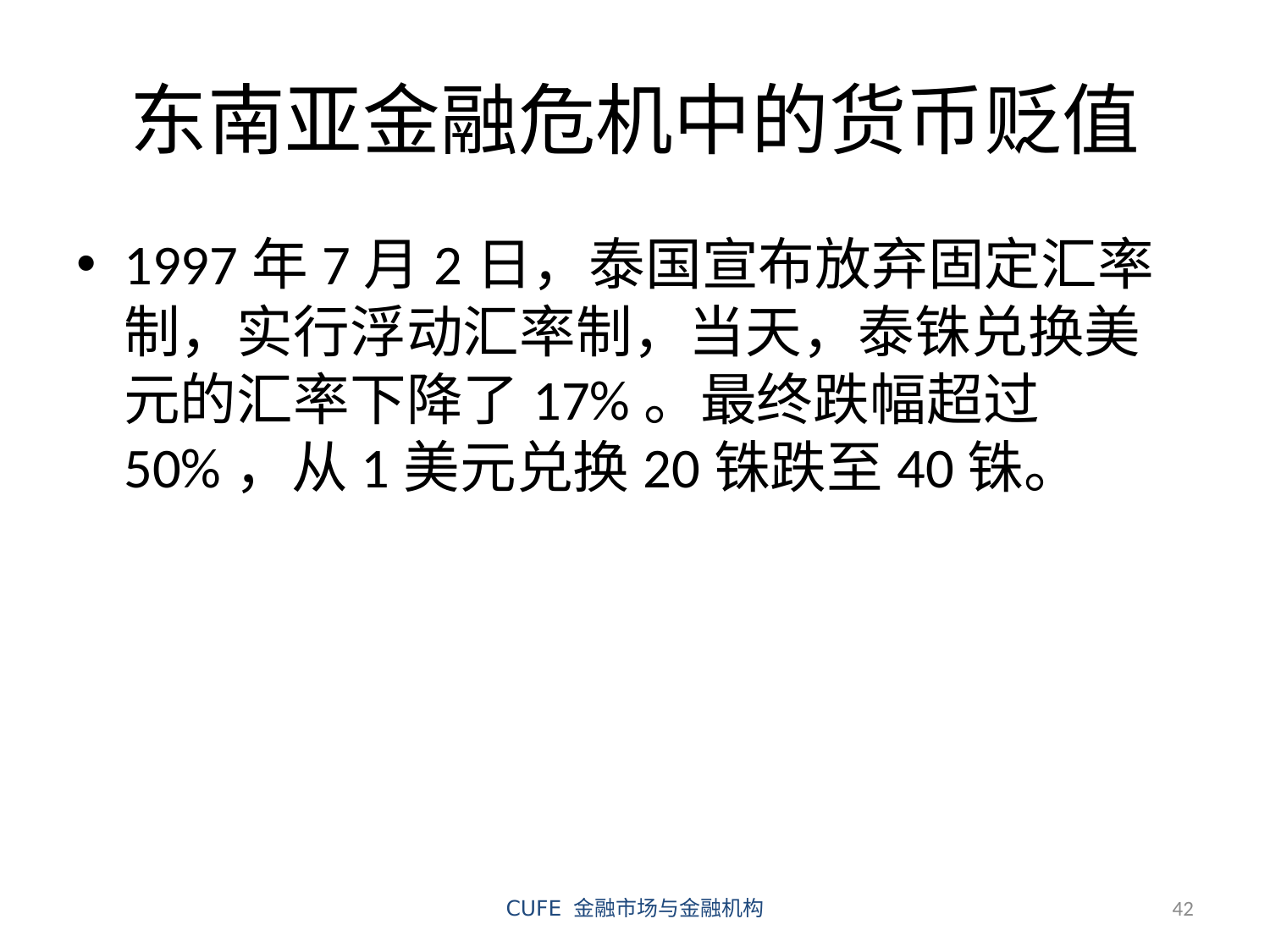

# 东南亚金融危机中的货币贬值
1997年7月2日，泰国宣布放弃固定汇率制，实行浮动汇率制，当天，泰铢兑换美元的汇率下降了17%。最终跌幅超过50%，从1美元兑换20铢跌至40铢。
CUFE 金融市场与金融机构
42